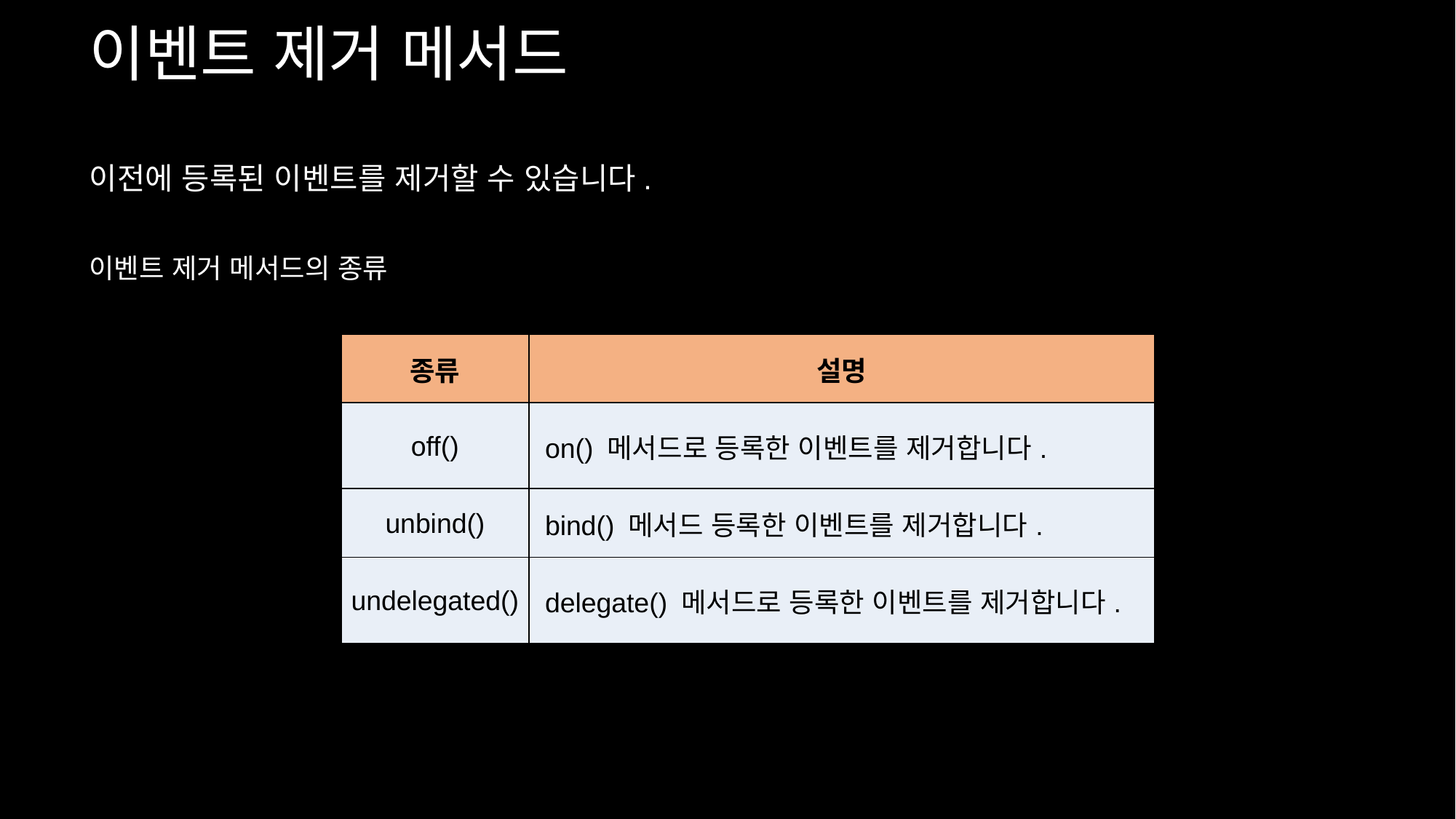

이벤트 제거 메서드
이전에 등록된 이벤트를 제거할 수 있습니다.
이벤트 제거 메서드의 종류
| 종류 | 설명 |
| --- | --- |
| off() | on() 메서드로 등록한 이벤트를 제거합니다. |
| unbind() | bind() 메서드 등록한 이벤트를 제거합니다. |
| undelegated() | delegate() 메서드로 등록한 이벤트를 제거합니다. |